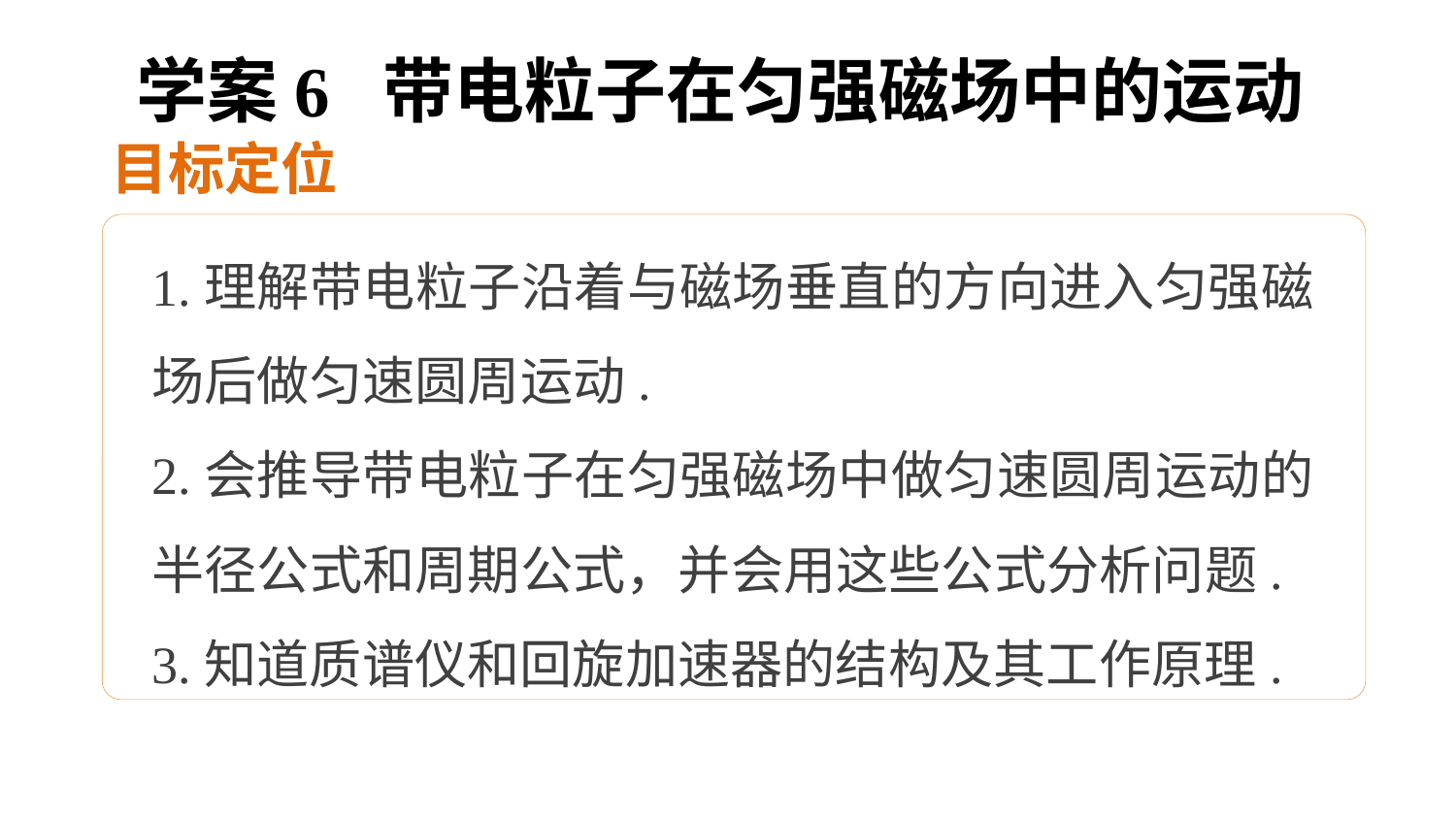

学案6  带电粒子在匀强磁场中的运动

目标定位

1.理解带电粒子沿着与磁场垂直的方向进入匀强磁场后做匀速圆周运动.
2.会推导带电粒子在匀强磁场中做匀速圆周运动的半径公式和周期公式，并会用这些公式分析问题.
3.知道质谱仪和回旋加速器的结构及其工作原理.